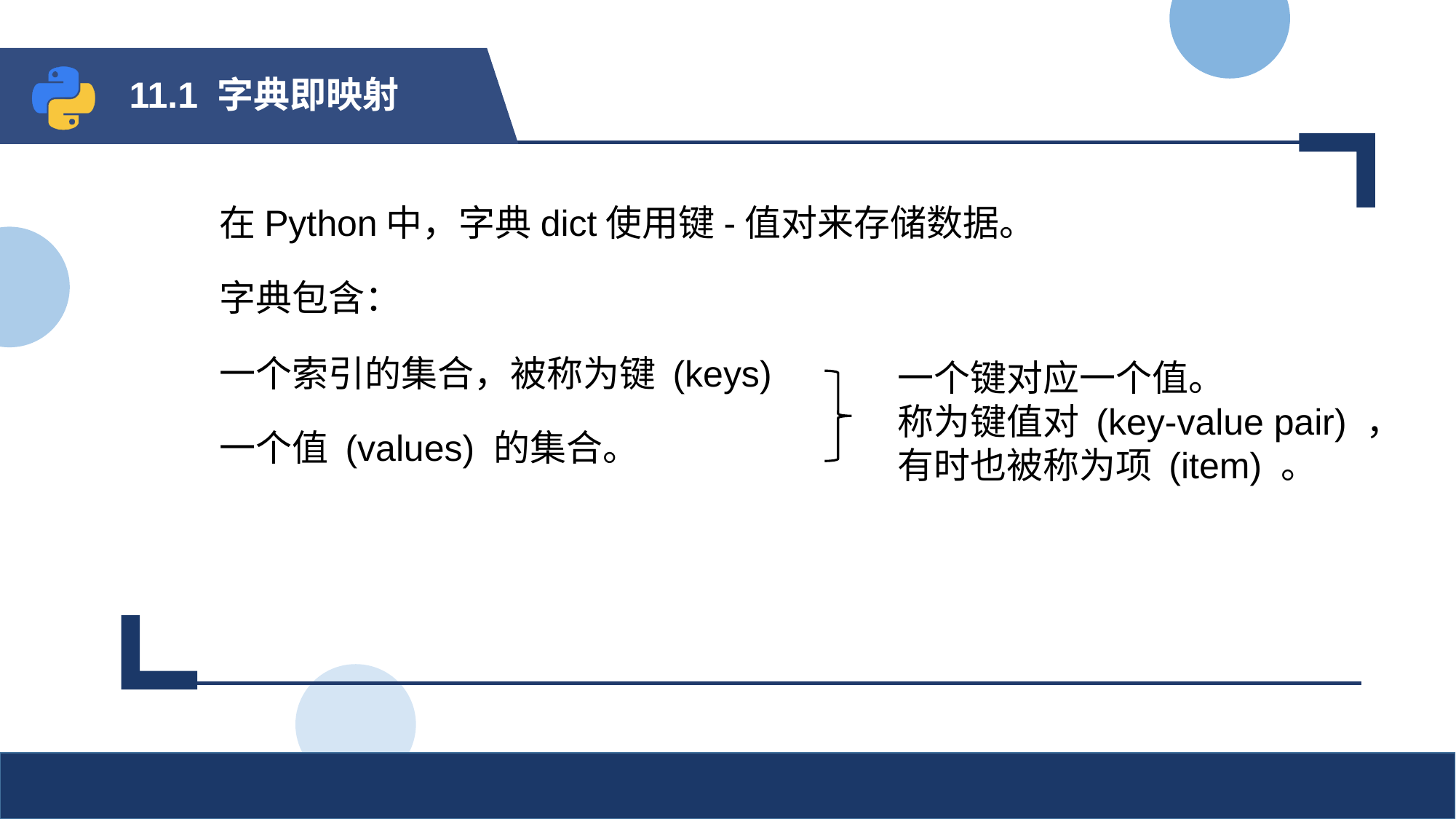

# 11.1 字典即映射
在Python中，字典dict使用键-值对来存储数据。
字典包含：
一个索引的集合，被称为键 (keys)
一个值 (values) 的集合。
一个键对应一个值。
称为键值对 (key-value pair) ，
有时也被称为项 (item) 。